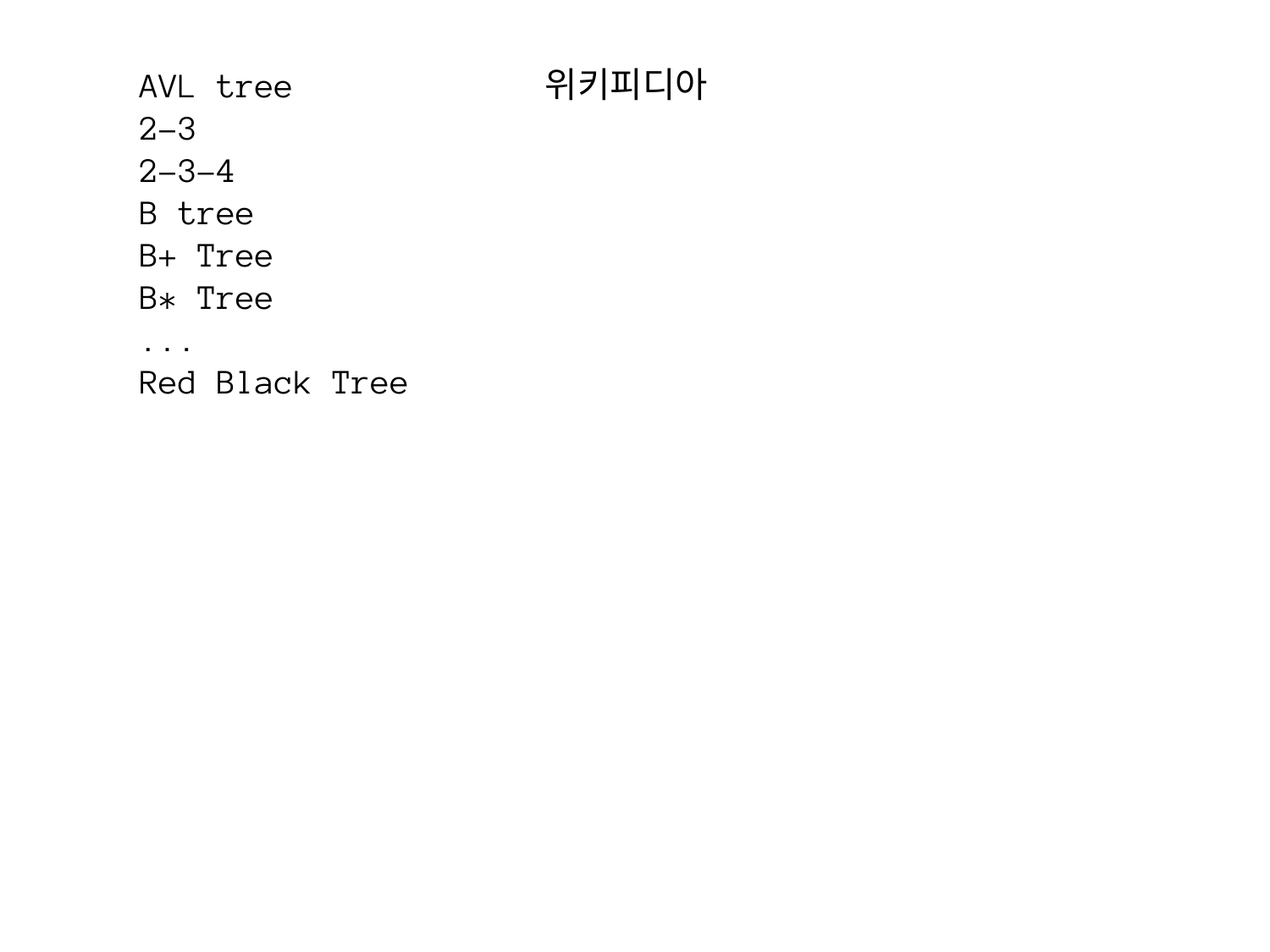

위키피디아
AVL tree
2-3
2-3-4
B tree
B+ Tree
B* Tree
...
Red Black Tree